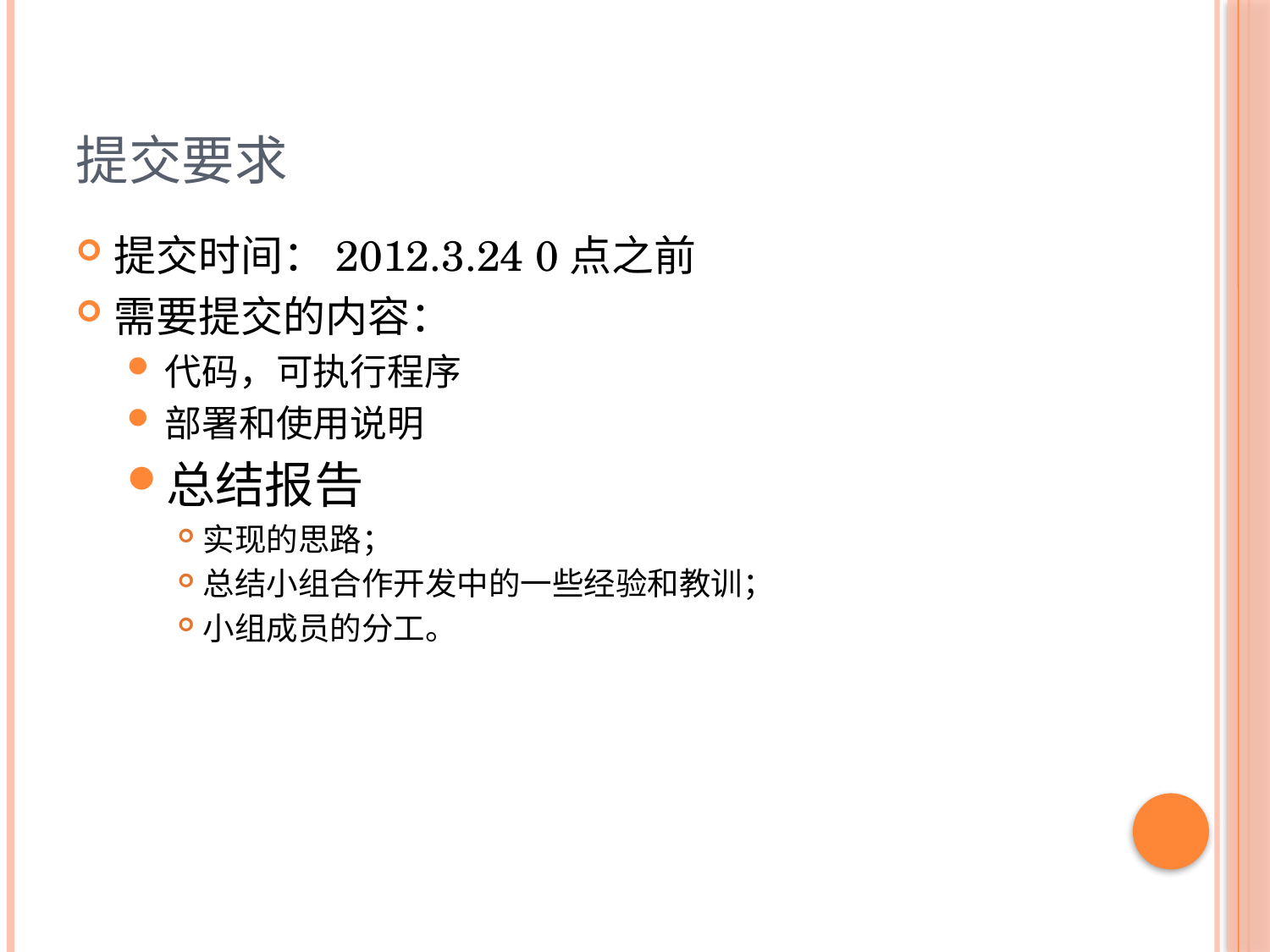

# 提交要求
提交时间：2012.3.24 0点之前
需要提交的内容：
代码，可执行程序
部署和使用说明
总结报告
实现的思路；
总结小组合作开发中的一些经验和教训；
小组成员的分工。